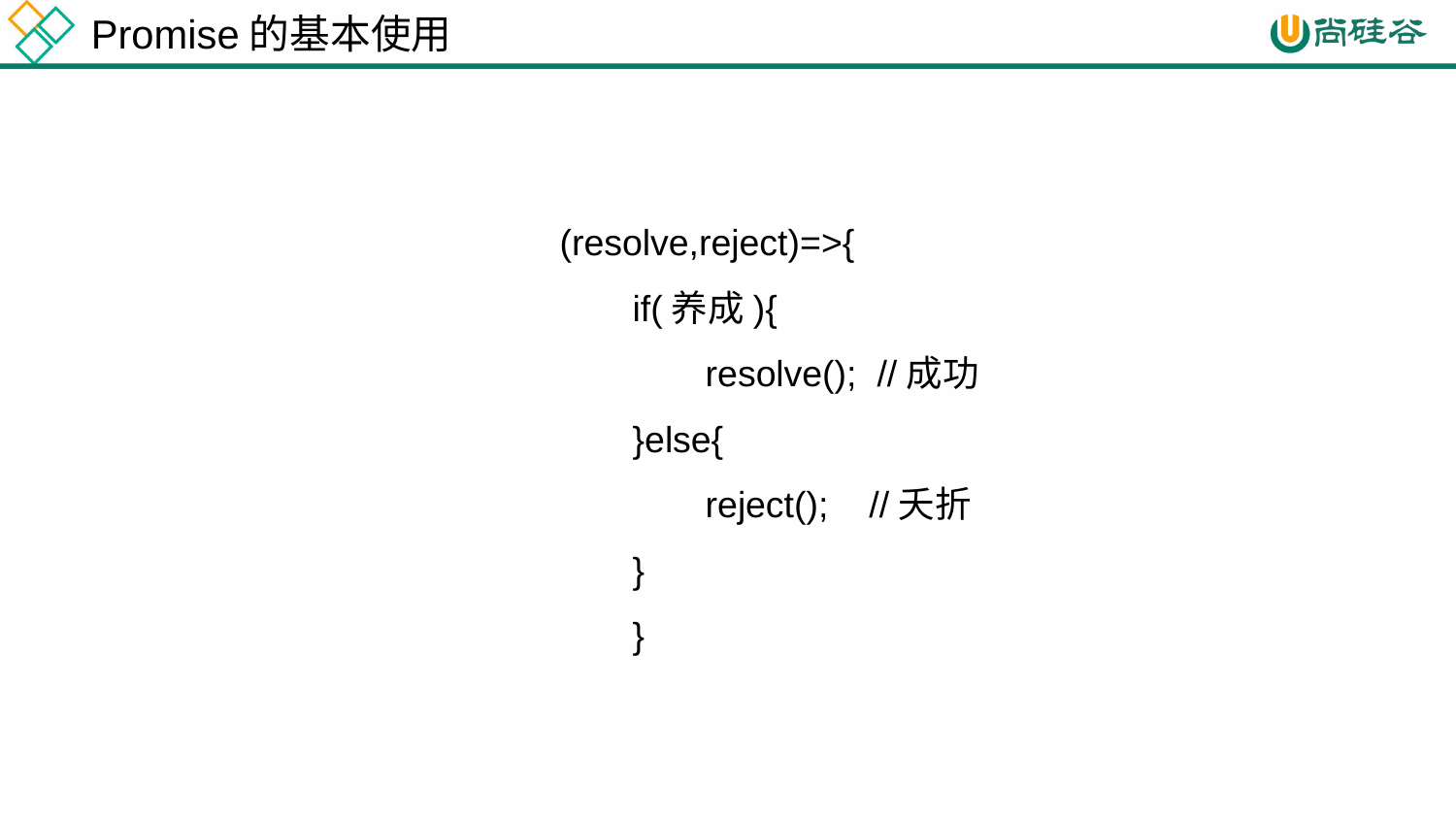

Promise的基本使用
new Promise(fn)
(resolve,reject)=>{
if(养成){
resolve();  //成功
}else{
reject();    //夭折
}
}